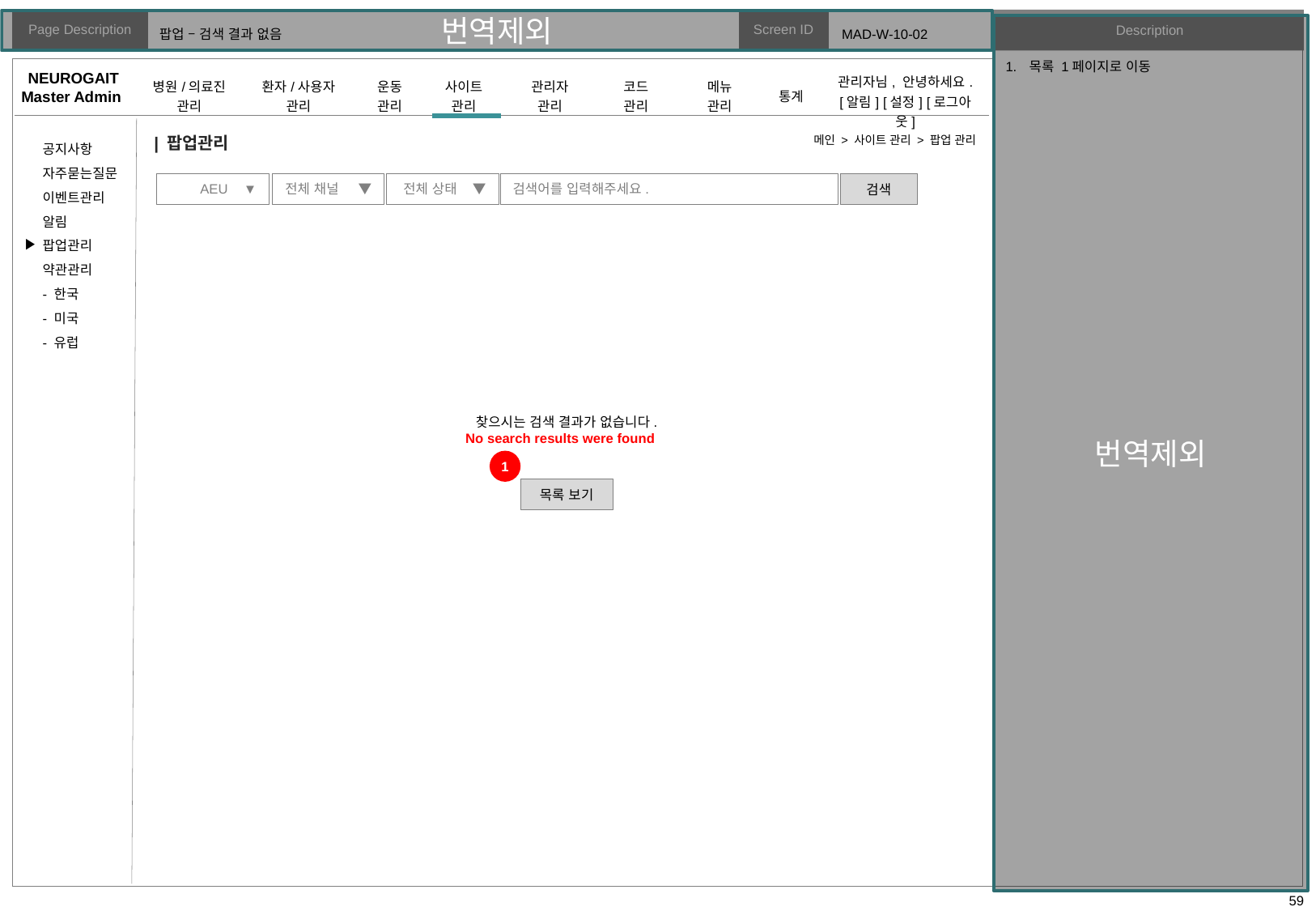

# 팝업 – 검색 결과 없음
MAD-W-10-02
목록 1페이지로 이동

| 팝업관리
메인 > 사이트 관리 > 팝업 관리

AEU    ▼

검색어를 입력해주세요.

전체 채널     ▼

전체 상태    ▼

검색
▶
찾으시는 검색 결과가 없습니다.
No search results were found
1
목록 보기